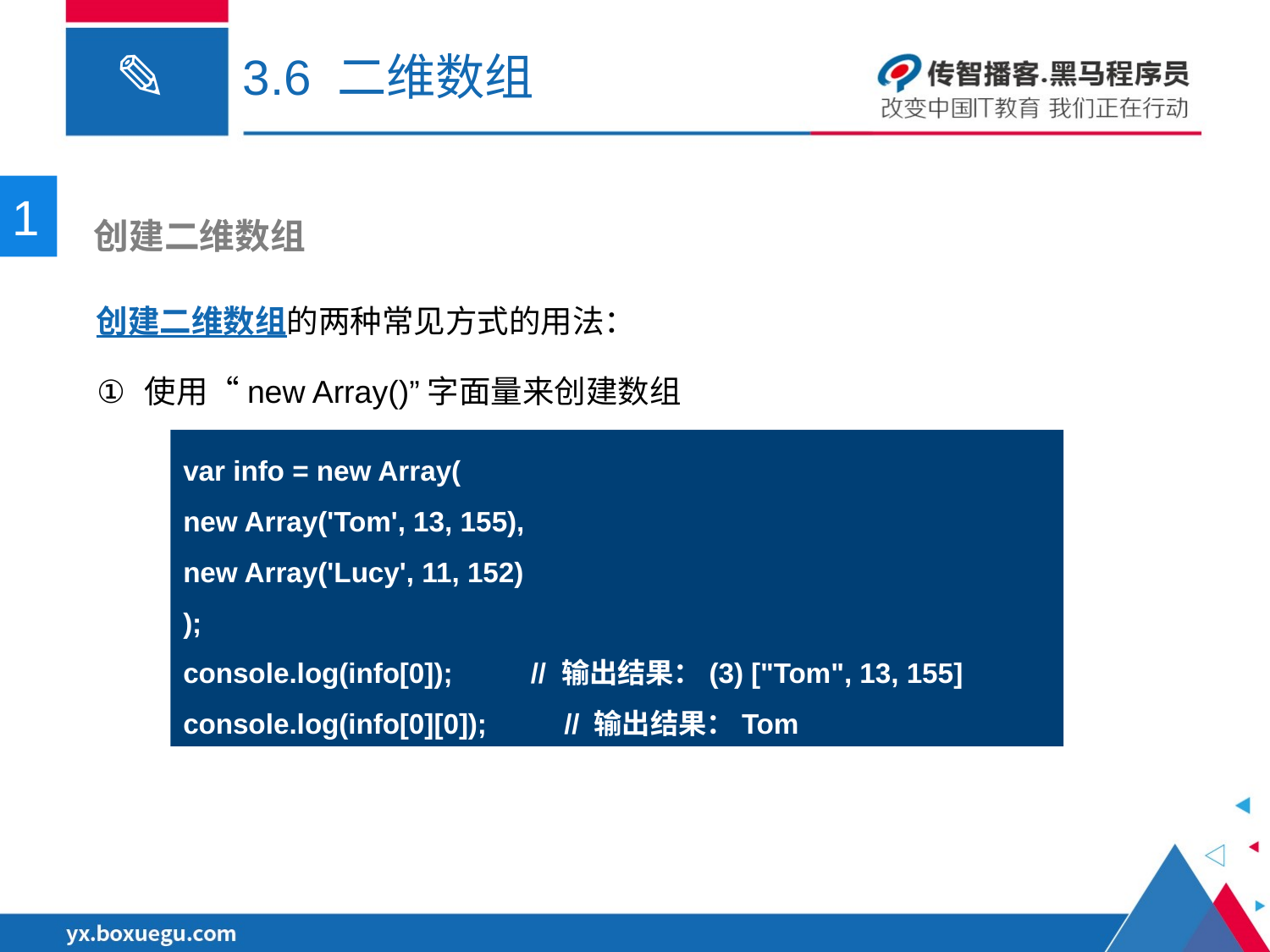

# 3.6 二维数组

1
  创建二维数组
创建二维数组的两种常见方式的用法：
使用“new Array()”字面量来创建数组
var info = new Array(
new Array('Tom', 13, 155),
new Array('Lucy', 11, 152)
);
console.log(info[0]);          // 输出结果：(3) ["Tom", 13, 155]
console.log(info[0][0]);	// 输出结果：Tom